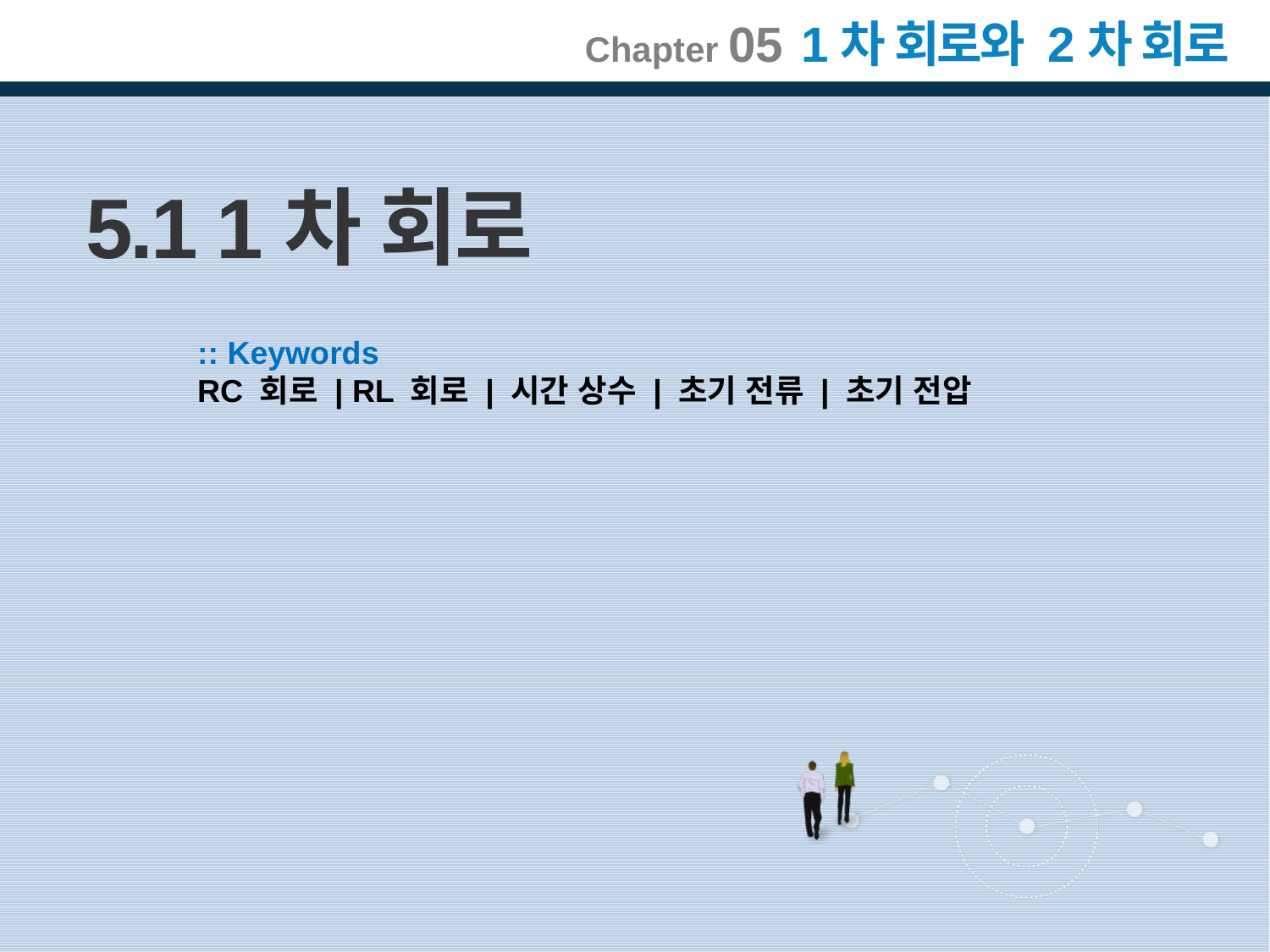

5.1 1차 회로
:: Keywords
RC 회로 | RL 회로 | 시간 상수 | 초기 전류 | 초기 전압